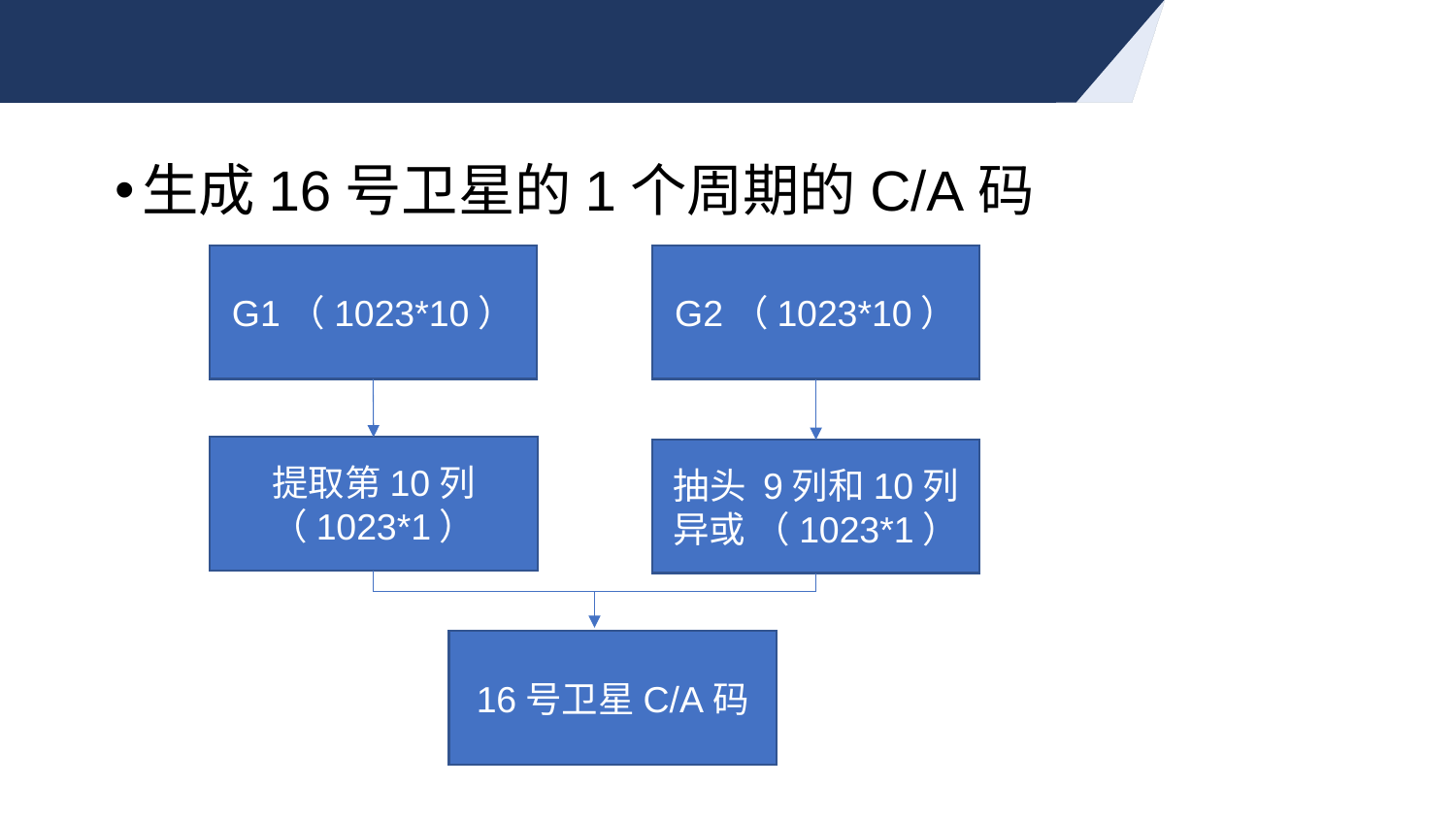

#
生成16号卫星的1个周期的C/A码
G1（1023*10）
G2（1023*10）
提取第10列（1023*1）
抽头 9列和10列异或 （1023*1）
16号卫星C/A码